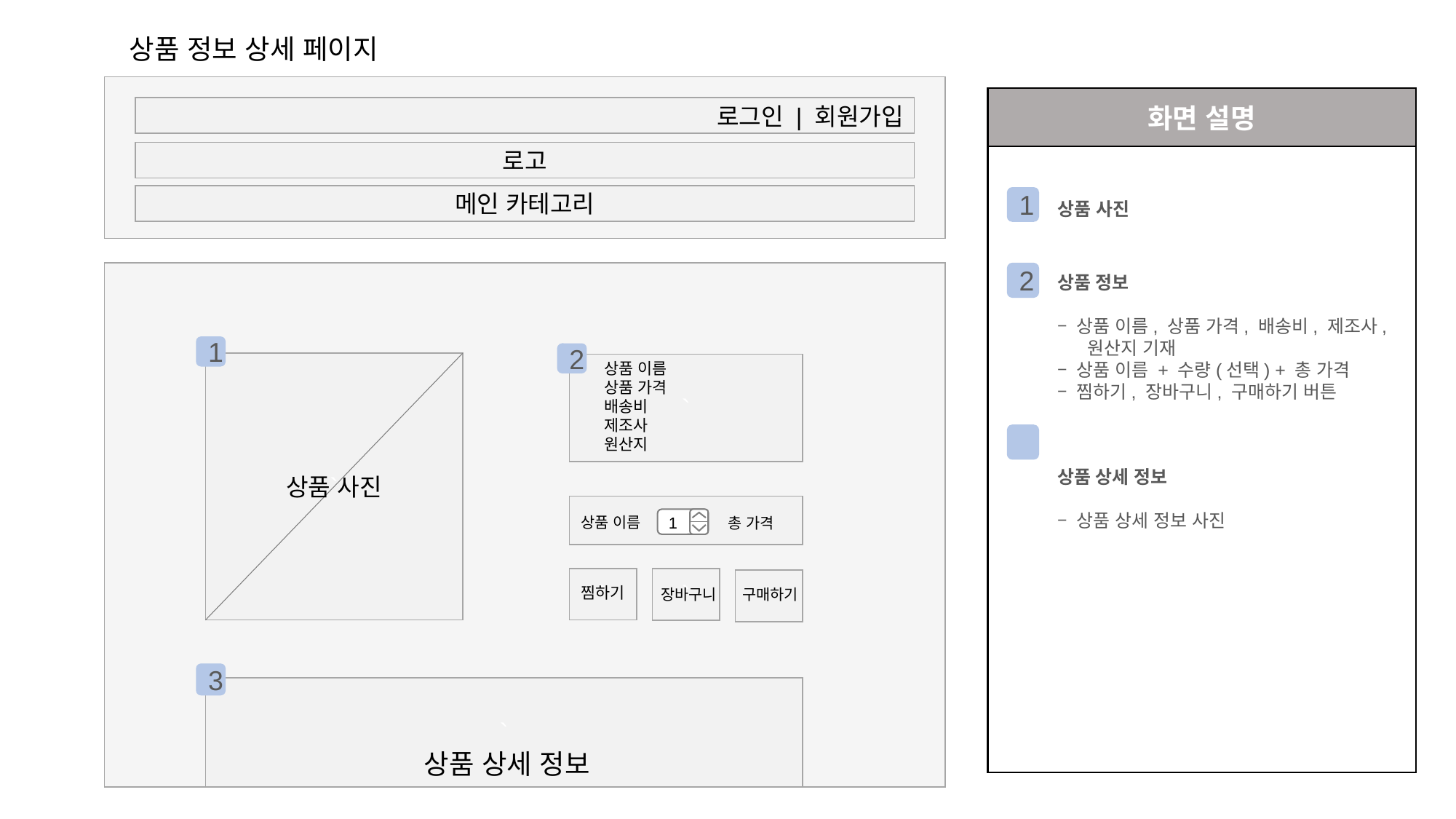

상품 정보 상세 페이지

화면 설명
로그인 | 회원가입
로고

상품 사진
1
메인 카테고리
2
상품 정보

– 상품 이름, 상품 가격, 배송비, 제조사,       원산지 기재
– 상품 이름 + 수량(선택) + 총 가격
– 찜하기, 장바구니, 구매하기 버튼

1
2
`
상품 이름
상품 가격
배송비
제조사
원산지
`

상품 상세 정보

– 상품 상세 정보 사진
상품 사진
`
1
상품 이름
총 가격

`
`
`
찜하기
장바구니
구매하기
3
`
상품 상세 정보